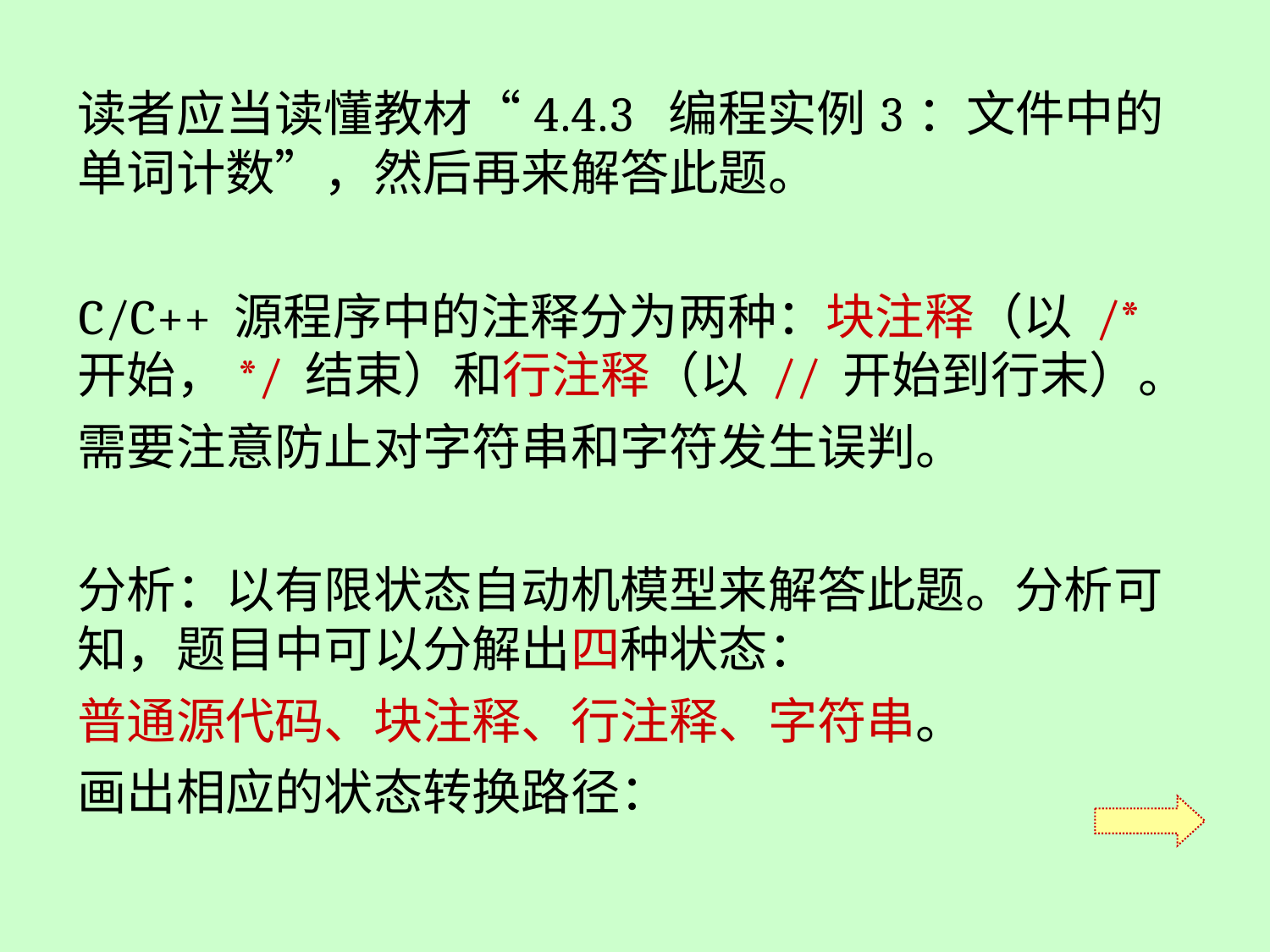

读者应当读懂教材“4.4.3  编程实例3：文件中的单词计数”，然后再来解答此题。

C/C++ 源程序中的注释分为两种：块注释（以 /* 开始，*/ 结束）和行注释（以 // 开始到行末）。
需要注意防止对字符串和字符发生误判。

分析：以有限状态自动机模型来解答此题。分析可知，题目中可以分解出四种状态：
普通源代码、块注释、行注释、字符串。
画出相应的状态转换路径：

2